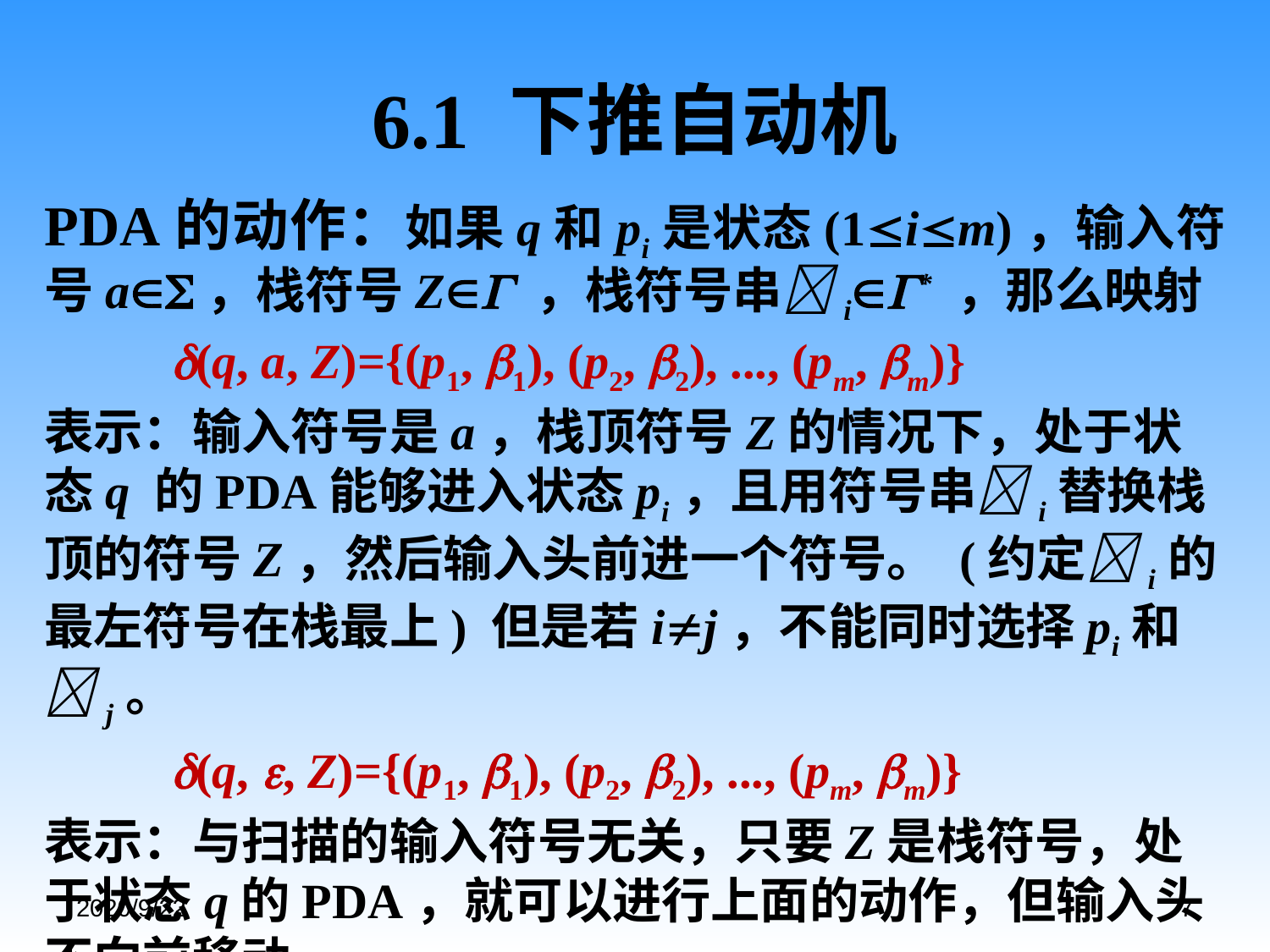

# 6.1 下推自动机
PDA的动作：如果q和pi是状态(1≤i≤m)，输入符号a∈Σ，栈符号Z∈Γ ，栈符号串βi∈Γ* ，那么映射
	δ(q, a, Z)={(p1, β1), (p2, β2), ..., (pm, βm)}
表示：输入符号是a，栈顶符号Z的情况下，处于状态q 的PDA能够进入状态pi，且用符号串βi替换栈顶的符号Z，然后输入头前进一个符号。 (约定βi的最左符号在栈最上) 但是若i≠j，不能同时选择pi和βj。
	δ(q, ε, Z)={(p1, β1), (p2, β2), ..., (pm, βm)}
表示：与扫描的输入符号无关，只要Z是栈符号，处于状态q的PDA，就可以进行上面的动作，但输入头不向前移动。
2020/9/22
7